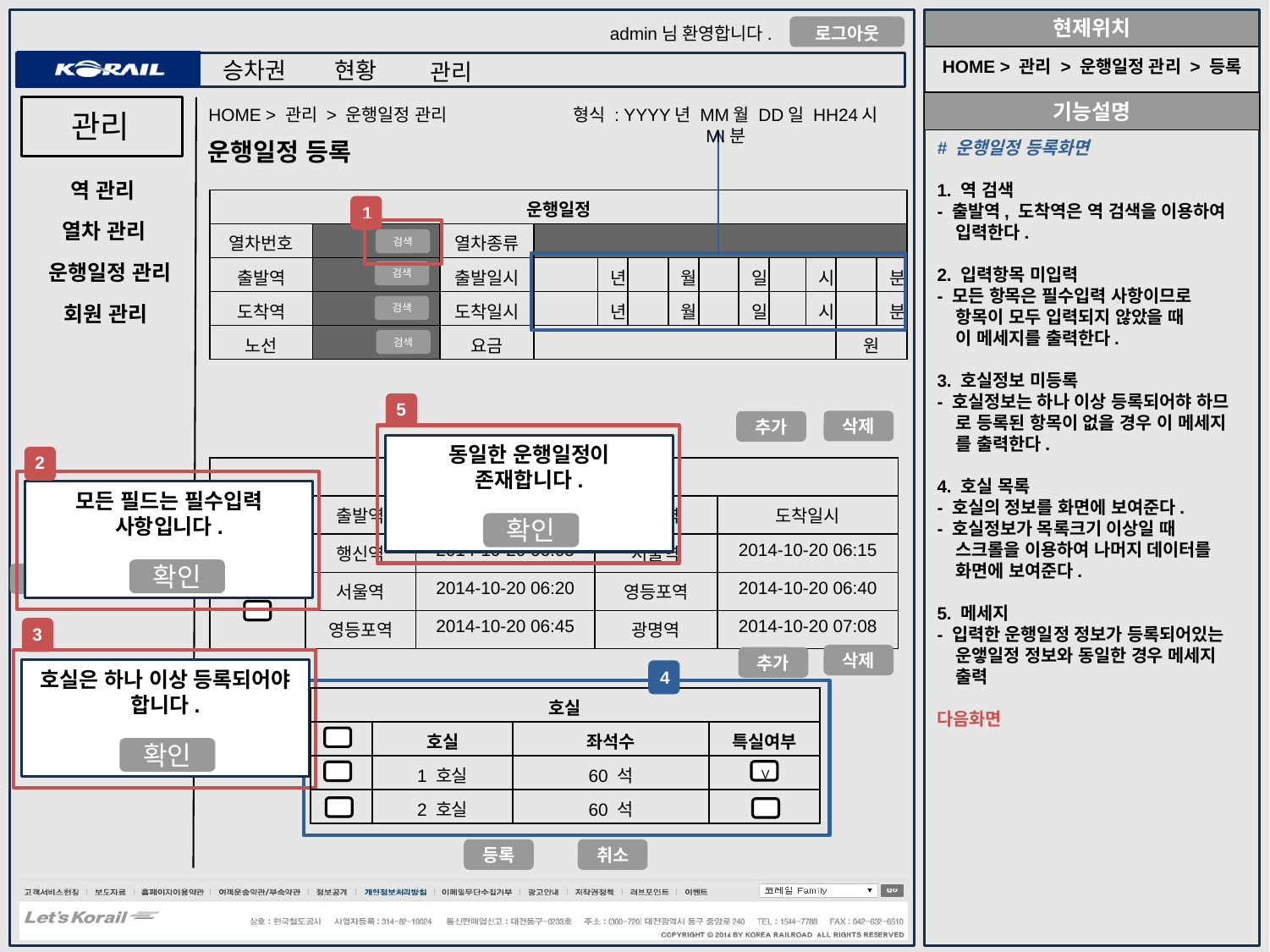

HOME > 관리 > 운행일정 관리 > 등록
HOME > 관리 > 운행일정 관리
형식 : YYYY년 MM월 DD일 HH24시 MI분
관리
# 운행일정 등록화면

1. 역 검색
- 출발역, 도착역은 역 검색을 이용하여
   입력한다.

2. 입력항목 미입력
- 모든 항목은 필수입력 사항이므로
   항목이 모두 입력되지 않았을 때
   이 메세지를 출력한다.

3. 호실정보 미등록
- 호실정보는 하나 이상 등록되어햐 하므
   로 등록된 항목이 없을 경우 이 메세지
   를 출력한다.

4. 호실 목록
- 호실의 정보를 화면에 보여준다.
- 호실정보가 목록크기 이상일 때
   스크롤을 이용하여 나머지 데이터를
   화면에 보여준다.

5. 메세지
- 입력한 운행일정 정보가 등록되어있는
   운앻일정 정보와 동일한 경우 메세지
   출력

다음화면
운행일정 등록
역 관리
| 운행일정 |  |  |  |  |  |  |  |  |  |  |  |  |
| --- | --- | --- | --- | --- | --- | --- | --- | --- | --- | --- | --- | --- |
| 열차번호 |  | 열차종류 |  |  |  |  |  |  |  |  |  |  |
| 출발역 |  | 출발일시 |  | 년 |  | 월 |  | 일 |  | 시 |  | 분 |
| 도착역 |  | 도착일시 |  | 년 |  | 월 |  | 일 |  | 시 |  | 분 |
| 노선 |  | 요금 |  |  |  |  |  |  |  |  | 원 |  |
1

열차 관리

검색
운행일정 관리

검색
회원 관리
검색
검색
5

삭제
추가

동일한 운행일정이 존재합니다.
2

| 경유지 |  |  |  |  |
| --- | --- | --- | --- | --- |
|  | 출발역 | 출발일시 | 도착역 | 도착일시 |
|  | 행신역 | 2014-10-20 06:05 | 서울역 | 2014-10-20 06:15 |
|  | 서울역 | 2014-10-20 06:20 | 영등포역 | 2014-10-20 06:40 |
|  | 영등포역 | 2014-10-20 06:45 | 광명역 | 2014-10-20 07:08 |

모든 필드는 필수입력 사항입니다.

확인

확인
취소
V

3

삭제
추가

호실은 하나 이상 등록되어야 합니다.
4

| 호실 |  |  |  |
| --- | --- | --- | --- |
|  | 호실 | 좌석수 | 특실여부 |
|  | 1 호실 | 60 석 |  |
|  | 2 호실 | 60 석 |  |

확인
V

등록
취소